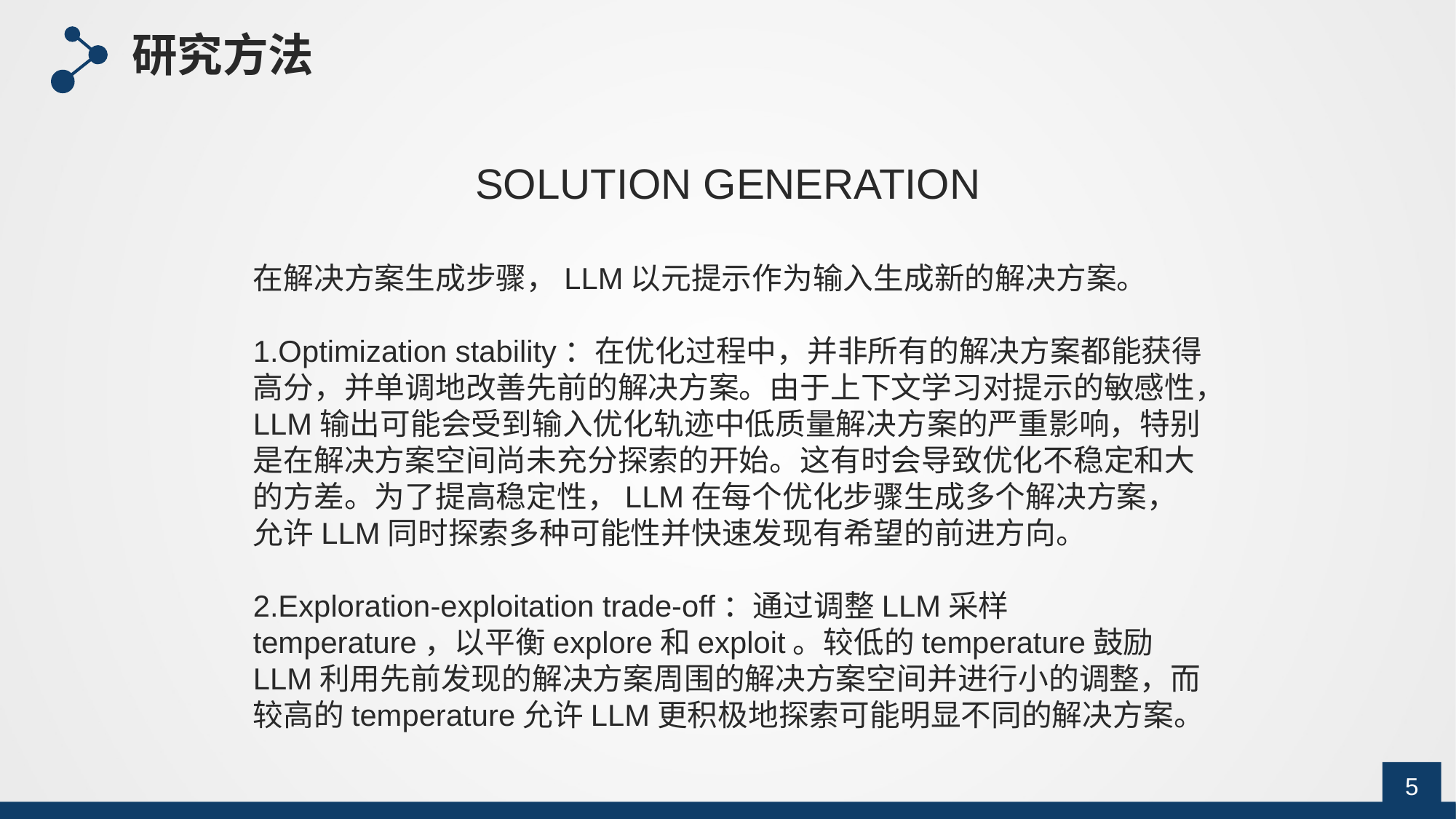

研究方法

SOLUTION GENERATION

在解决方案生成步骤，LLM以元提示作为输入生成新的解决方案。

1.Optimization stability：在优化过程中，并非所有的解决方案都能获得高分，并单调地改善先前的解决方案。由于上下文学习对提示的敏感性，LLM输出可能会受到输入优化轨迹中低质量解决方案的严重影响，特别是在解决方案空间尚未充分探索的开始。这有时会导致优化不稳定和大的方差。为了提高稳定性，LLM在每个优化步骤生成多个解决方案，允许LLM同时探索多种可能性并快速发现有希望的前进方向。

2.Exploration-exploitation trade-off：通过调整LLM采样temperature，以平衡explore和exploit。较低的temperature鼓励LLM利用先前发现的解决方案周围的解决方案空间并进行小的调整，而较高的temperature允许LLM更积极地探索可能明显不同的解决方案。